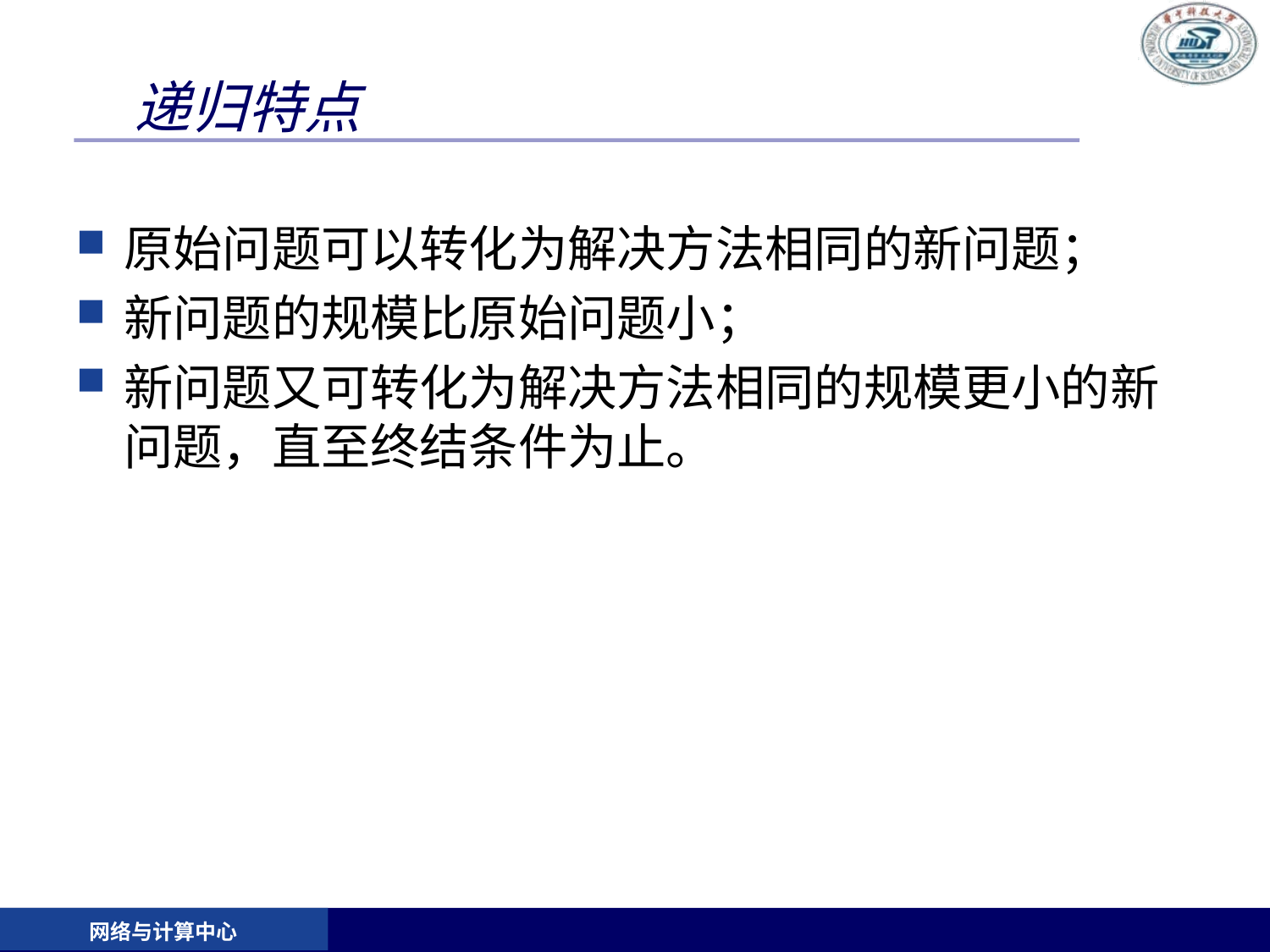

# 递归特点
原始问题可以转化为解决方法相同的新问题；
新问题的规模比原始问题小；
新问题又可转化为解决方法相同的规模更小的新问题，直至终结条件为止。
网络与计算中心